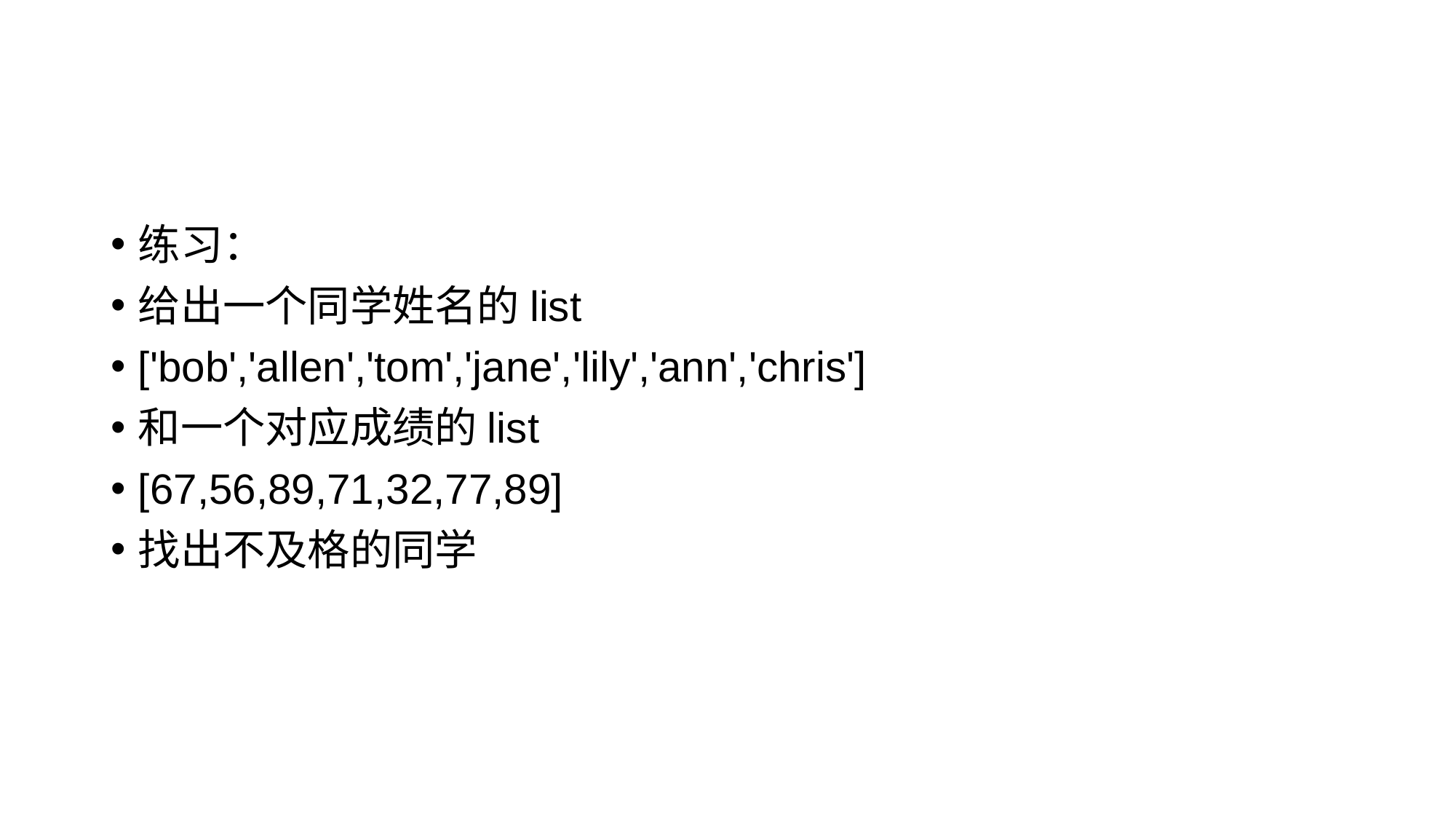

#
练习：
给出一个同学姓名的list
['bob','allen','tom','jane','lily','ann','chris']
和一个对应成绩的list
[67,56,89,71,32,77,89]
找出不及格的同学